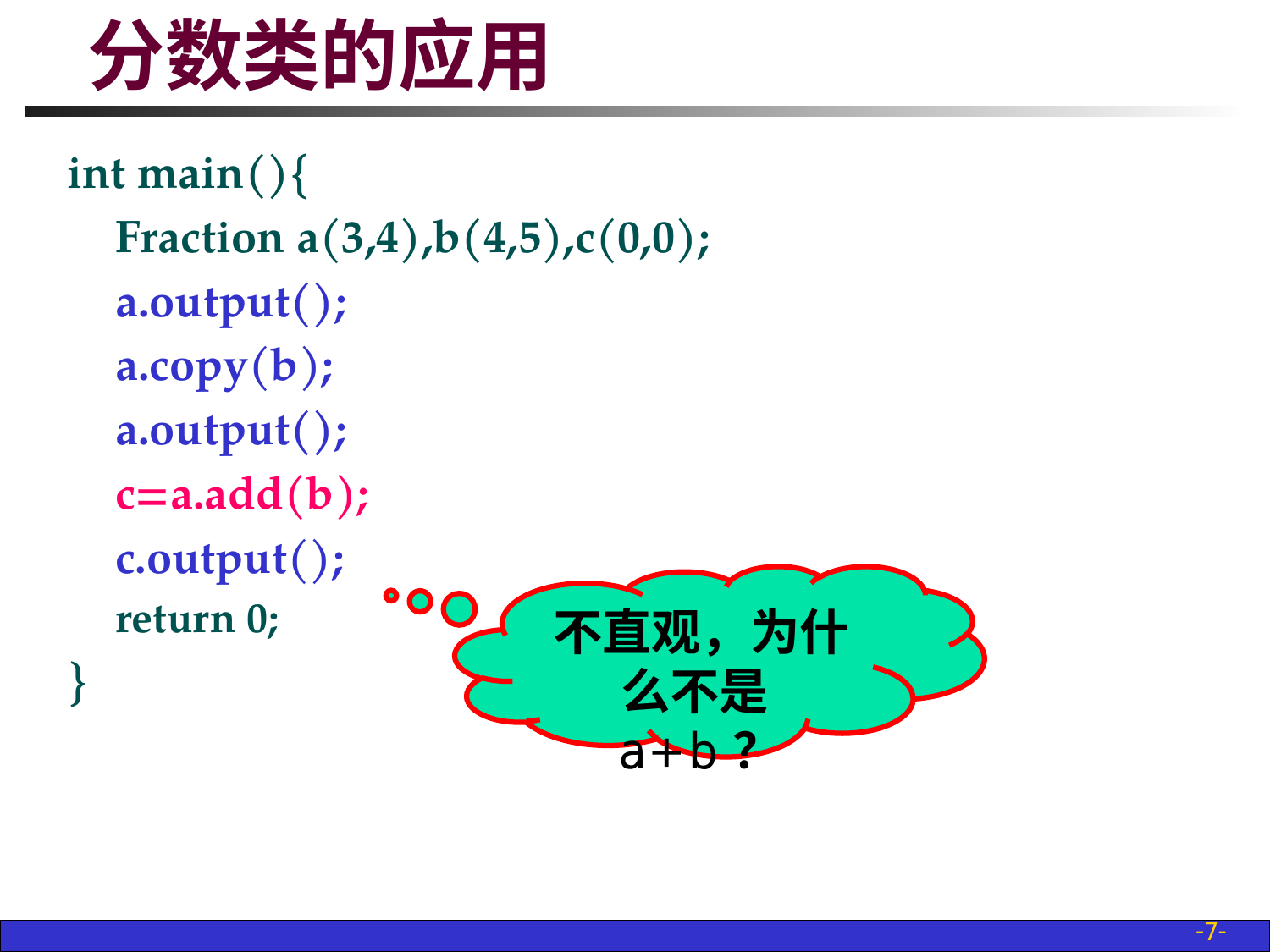

# 分数类的应用
int main(){
	Fraction a(3,4),b(4,5),c(0,0);
	a.output();
	a.copy(b);
	a.output();
	c=a.add(b);
	c.output();
	return 0;
}
不直观，为什么不是a+b？
-7-